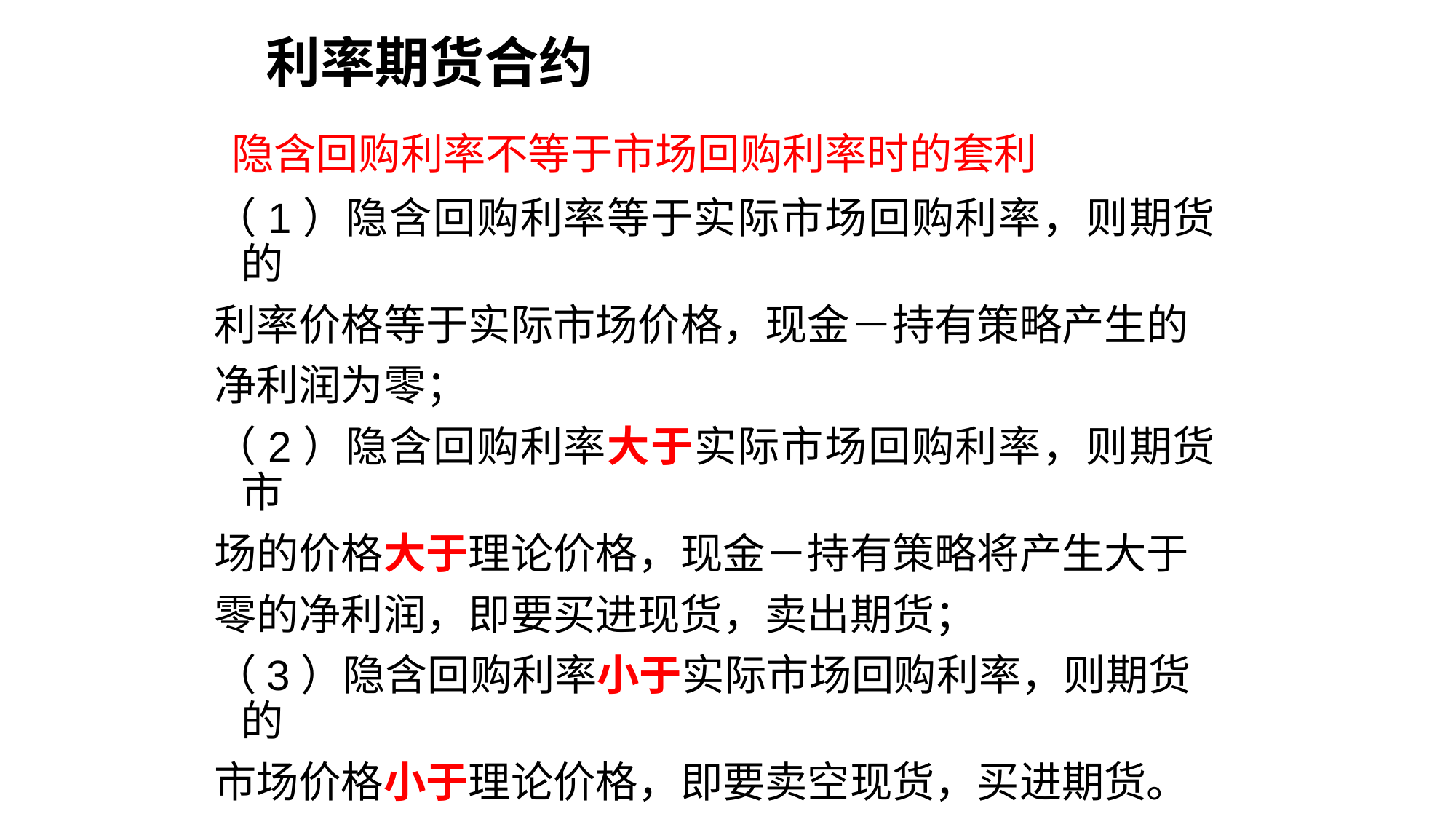

利率期货合约
# 隐含回购利率不等于市场回购利率时的套利
（1）隐含回购利率等于实际市场回购利率，则期货的
利率价格等于实际市场价格，现金－持有策略产生的
净利润为零；
（2）隐含回购利率大于实际市场回购利率，则期货市
场的价格大于理论价格，现金－持有策略将产生大于
零的净利润，即要买进现货，卖出期货；
（3）隐含回购利率小于实际市场回购利率，则期货的
市场价格小于理论价格，即要卖空现货，买进期货。